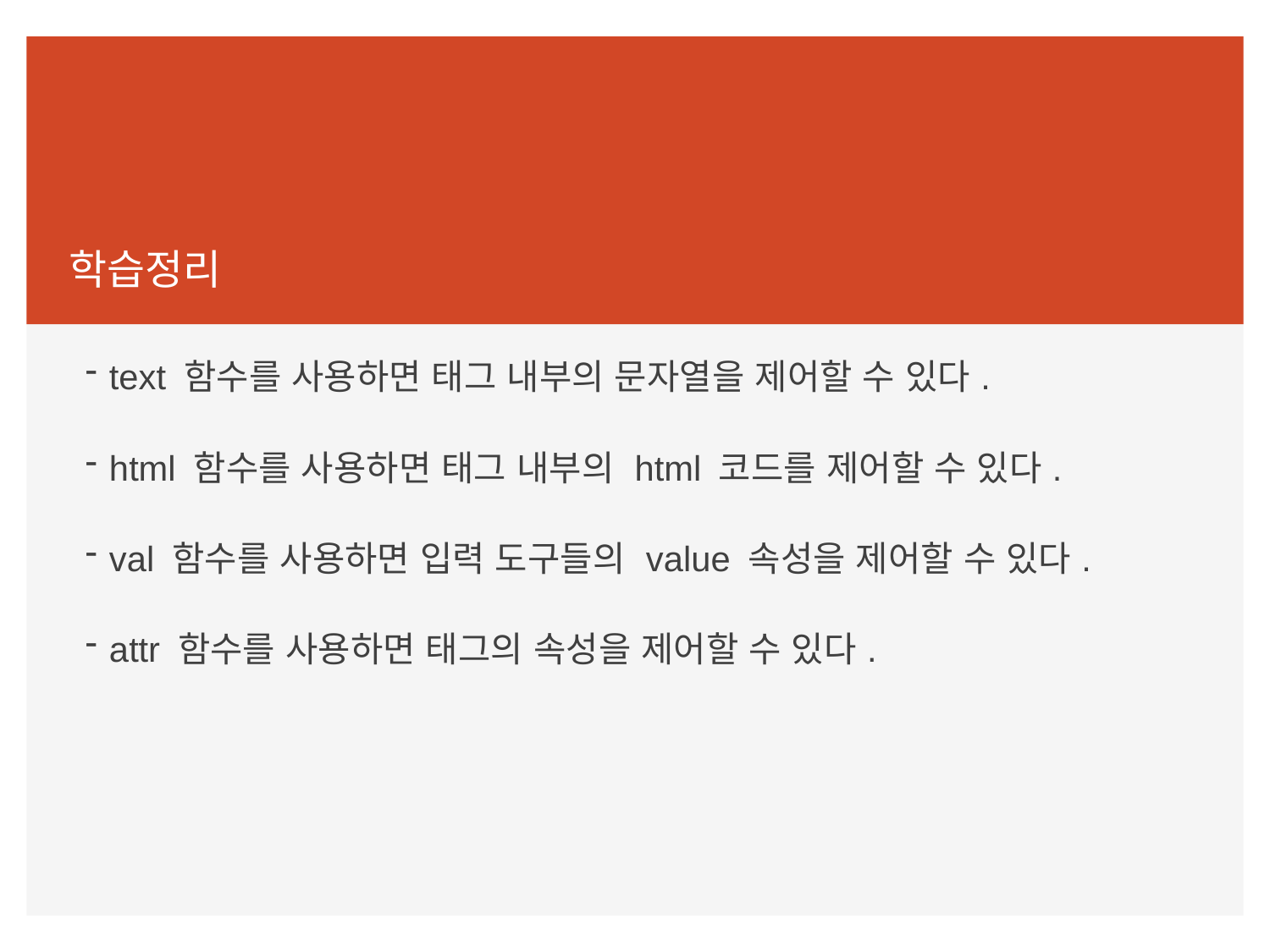

학습정리
text 함수를 사용하면 태그 내부의 문자열을 제어할 수 있다.
html 함수를 사용하면 태그 내부의 html 코드를 제어할 수 있다.
val 함수를 사용하면 입력 도구들의 value 속성을 제어할 수 있다.
attr 함수를 사용하면 태그의 속성을 제어할 수 있다.